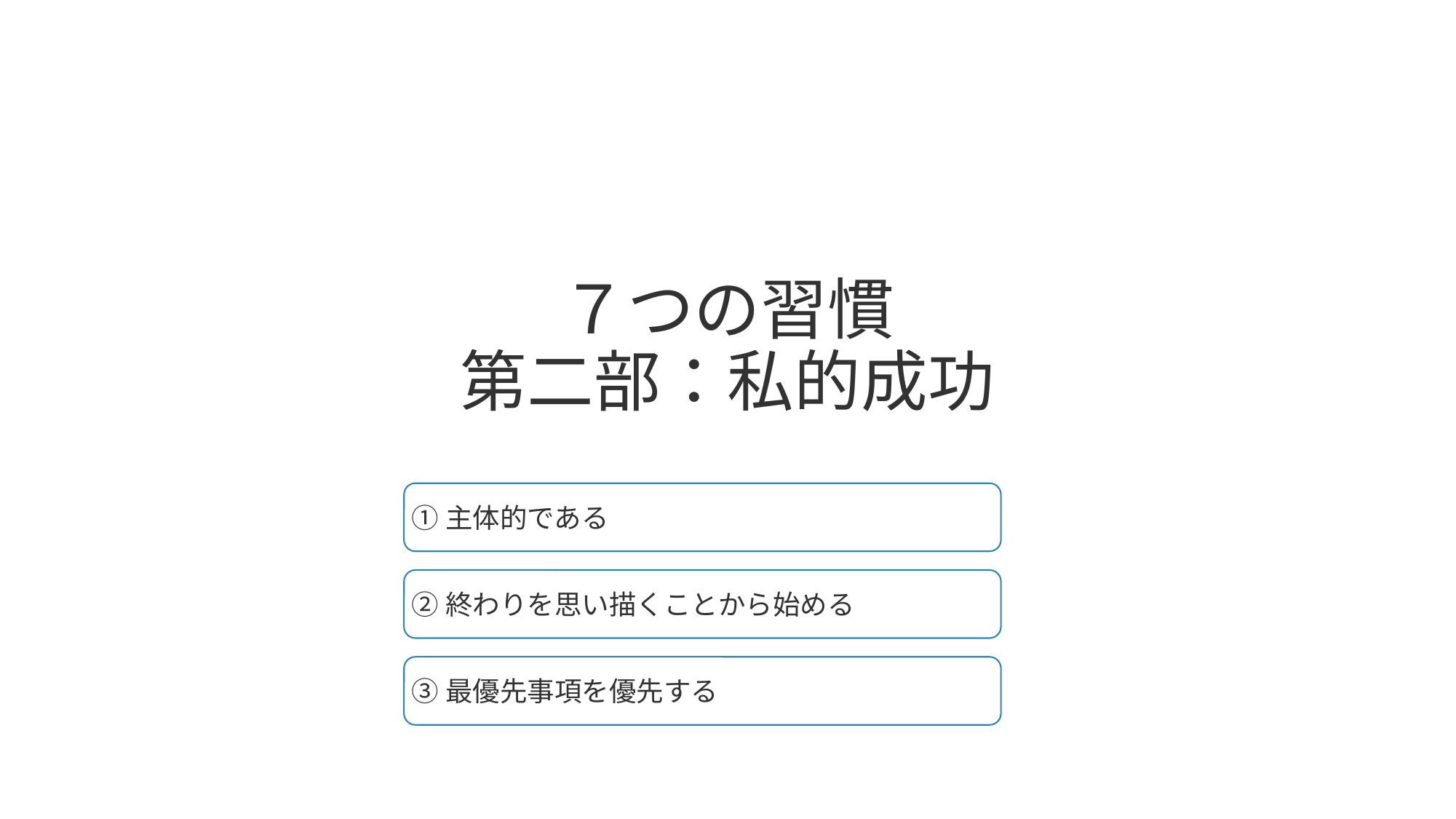

# ７つの習慣 第二部：私的成功
①主体的である
②終わりを思い描くことから始める
③最優先事項を優先する